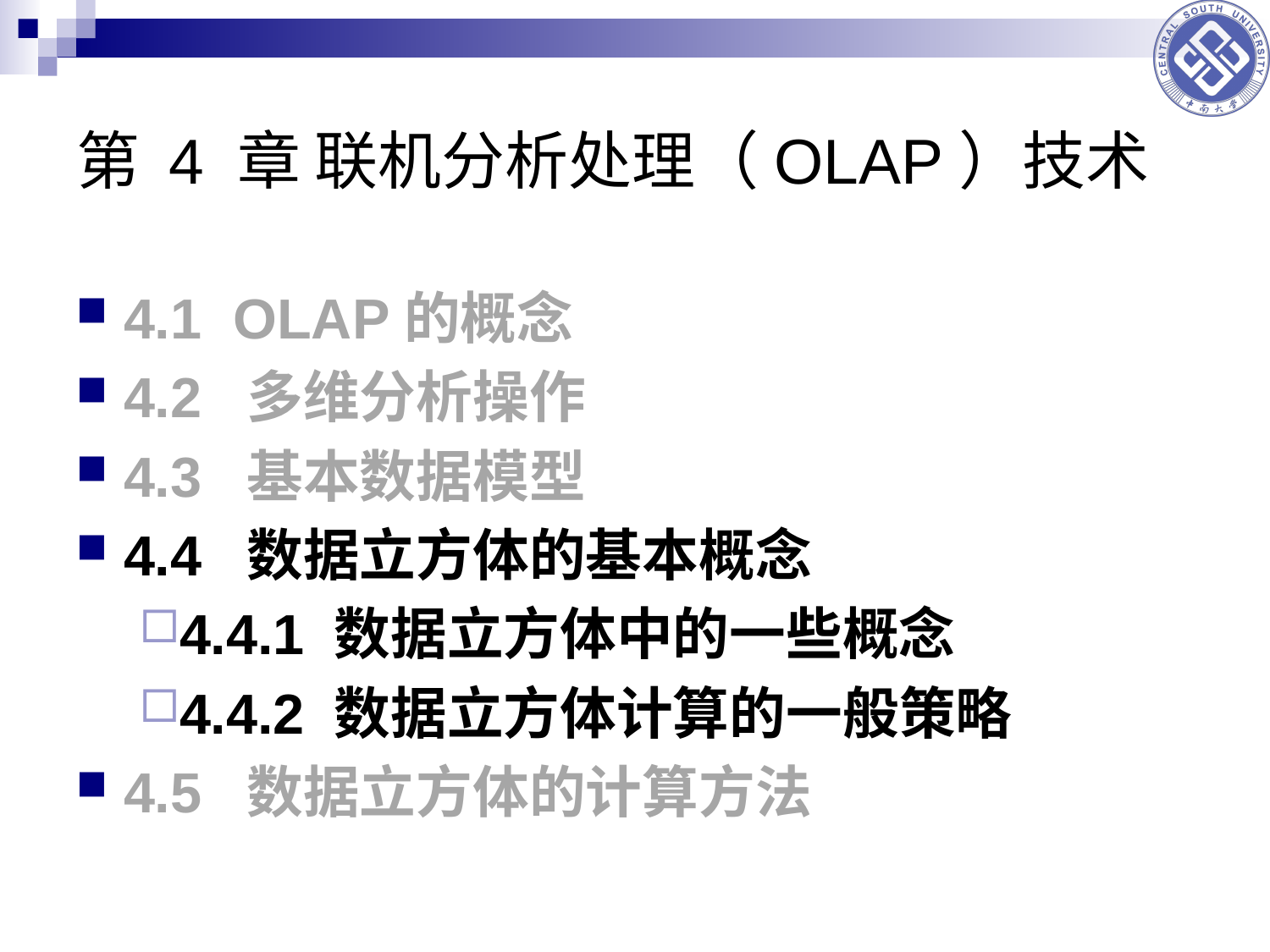

# 第 4 章 联机分析处理（OLAP）技术
4.1  OLAP的概念
4.2  多维分析操作
4.3  基本数据模型
4.4  数据立方体的基本概念
4.4.1 数据立方体中的一些概念
4.4.2 数据立方体计算的一般策略
4.5  数据立方体的计算方法